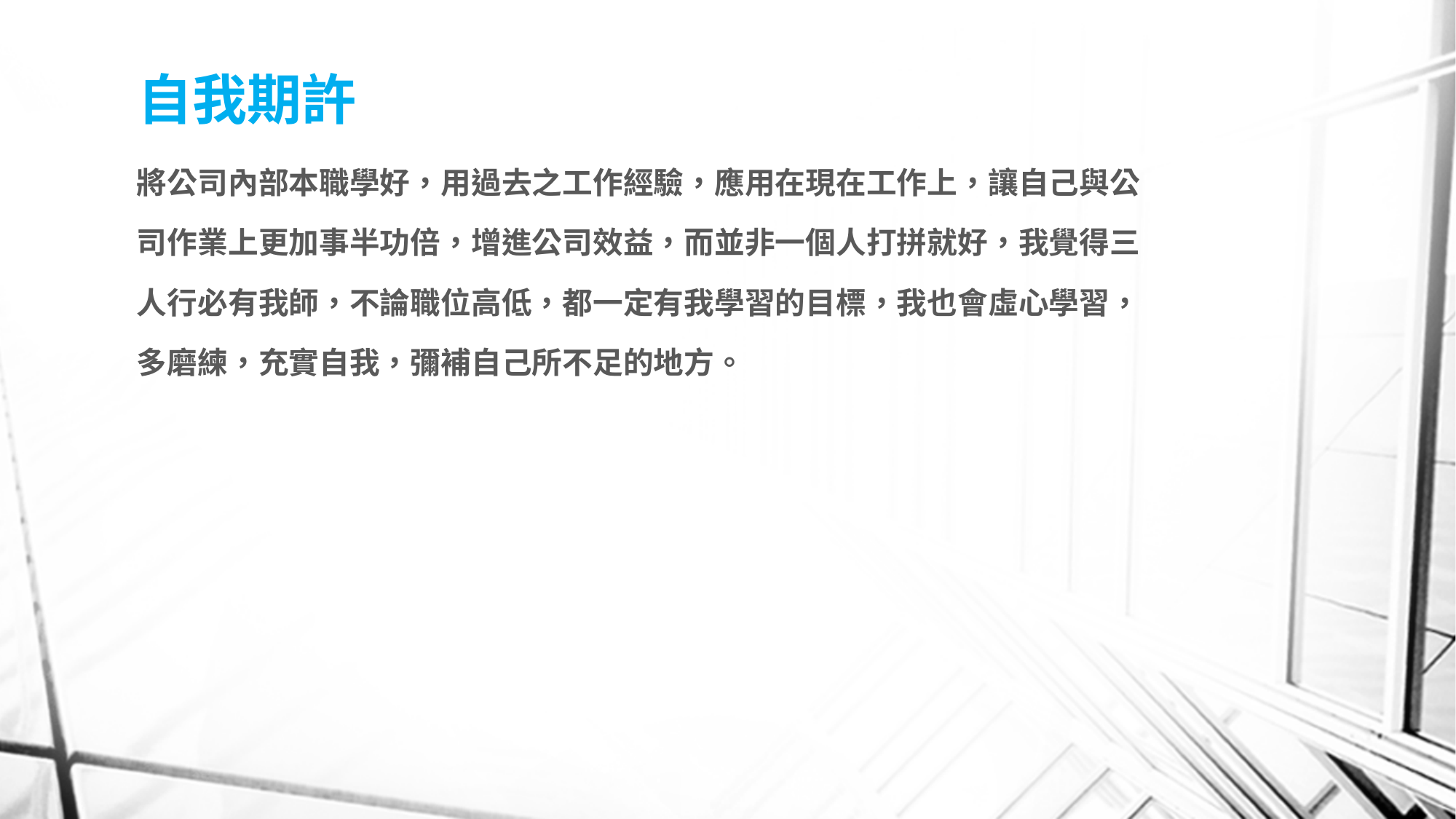

# 自我期許
將公司內部本職學好，用過去之工作經驗，應用在現在工作上，讓自己與公
司作業上更加事半功倍，增進公司效益，而並非一個人打拼就好，我覺得三
人行必有我師，不論職位高低，都一定有我學習的目標，我也會虛心學習，
多磨練，充實自我，彌補自己所不足的地方。